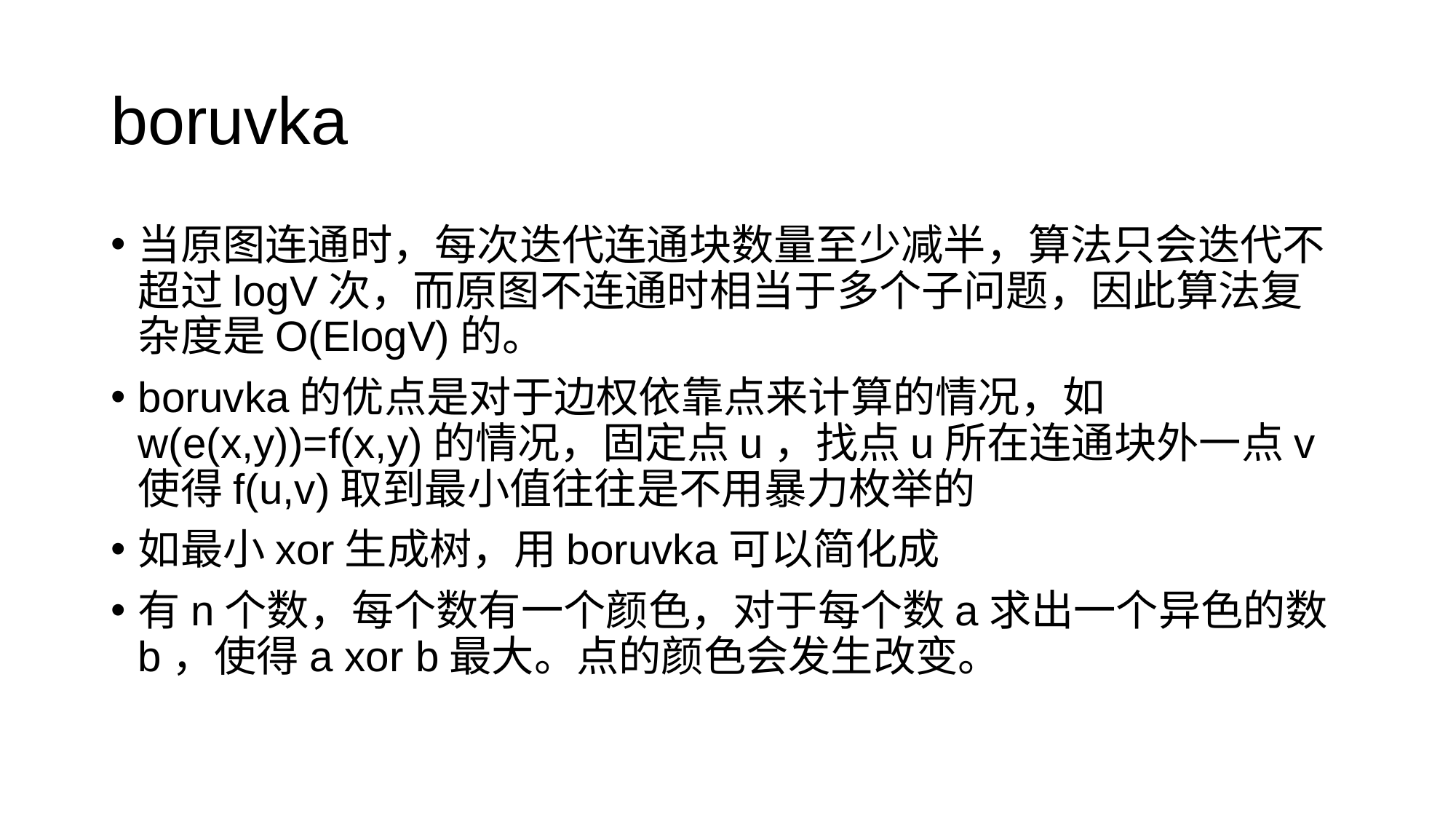

# boruvka
当原图连通时，每次迭代连通块数量至少减半，算法只会迭代不超过logV次，而原图不连通时相当于多个子问题，因此算法复杂度是O(ElogV)的。
boruvka的优点是对于边权依靠点来计算的情况，如w(e(x,y))=f(x,y)的情况，固定点u，找点u所在连通块外一点v使得f(u,v)取到最小值往往是不用暴力枚举的
如最小xor生成树，用boruvka可以简化成
有n个数，每个数有一个颜色，对于每个数a求出一个异色的数b，使得a xor b最大。点的颜色会发生改变。